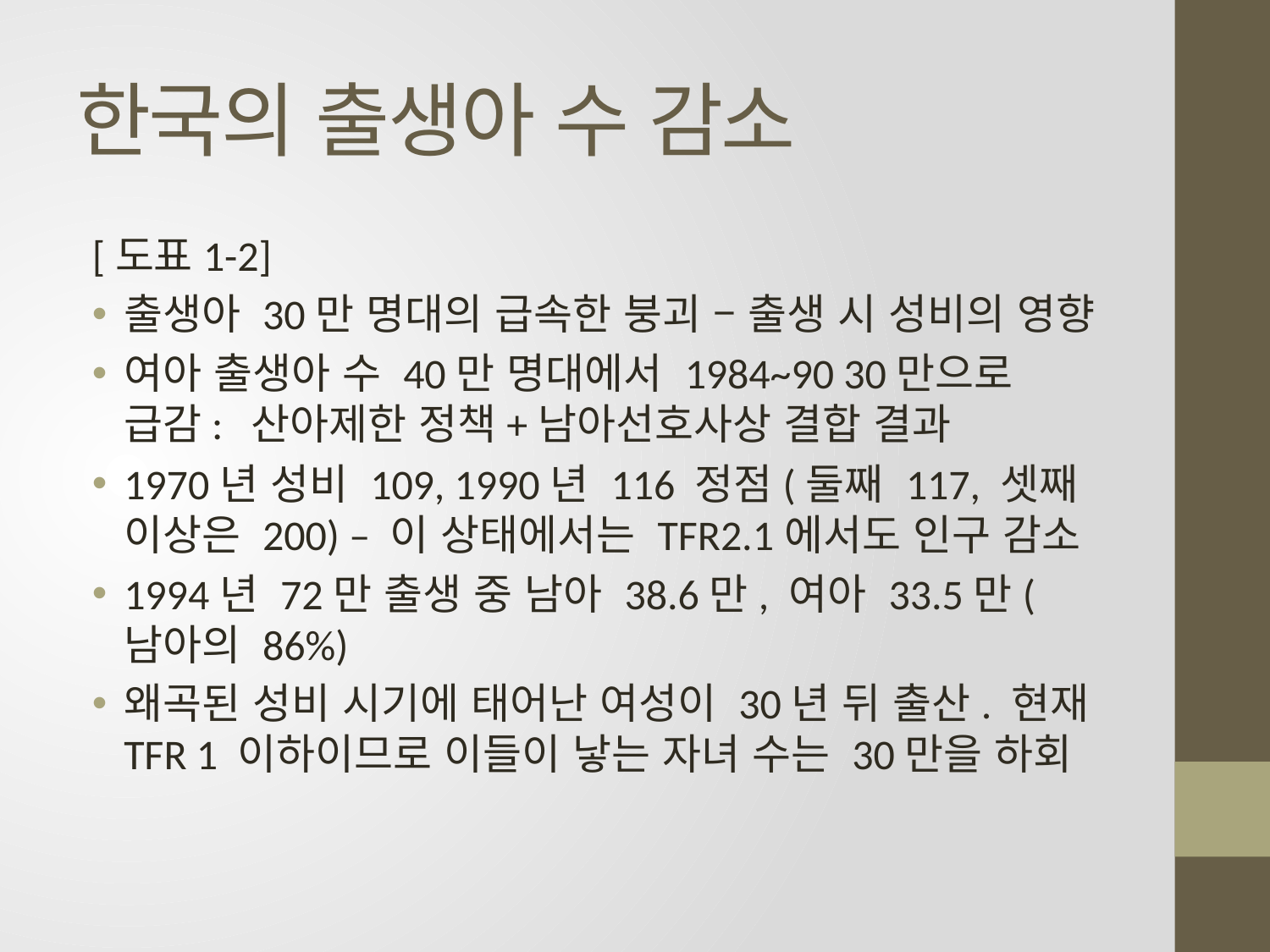

# 한국의 출생아 수 감소
[도표1-2]
출생아 30만 명대의 급속한 붕괴 – 출생 시 성비의 영향
여아 출생아 수 40만 명대에서 1984~90 30만으로  급감:	산아제한 정책+남아선호사상 결합 결과
1970년 성비 109, 1990년 116 정점(둘째 117, 셋째 이상은 200) – 이 상태에서는 TFR2.1에서도 인구 감소
1994년 72만 출생 중 남아 38.6만, 여아 33.5만(남아의 86%)
왜곡된 성비 시기에 태어난 여성이 30년 뒤 출산. 현재 TFR 1 이하이므로 이들이 낳는 자녀 수는 30만을 하회